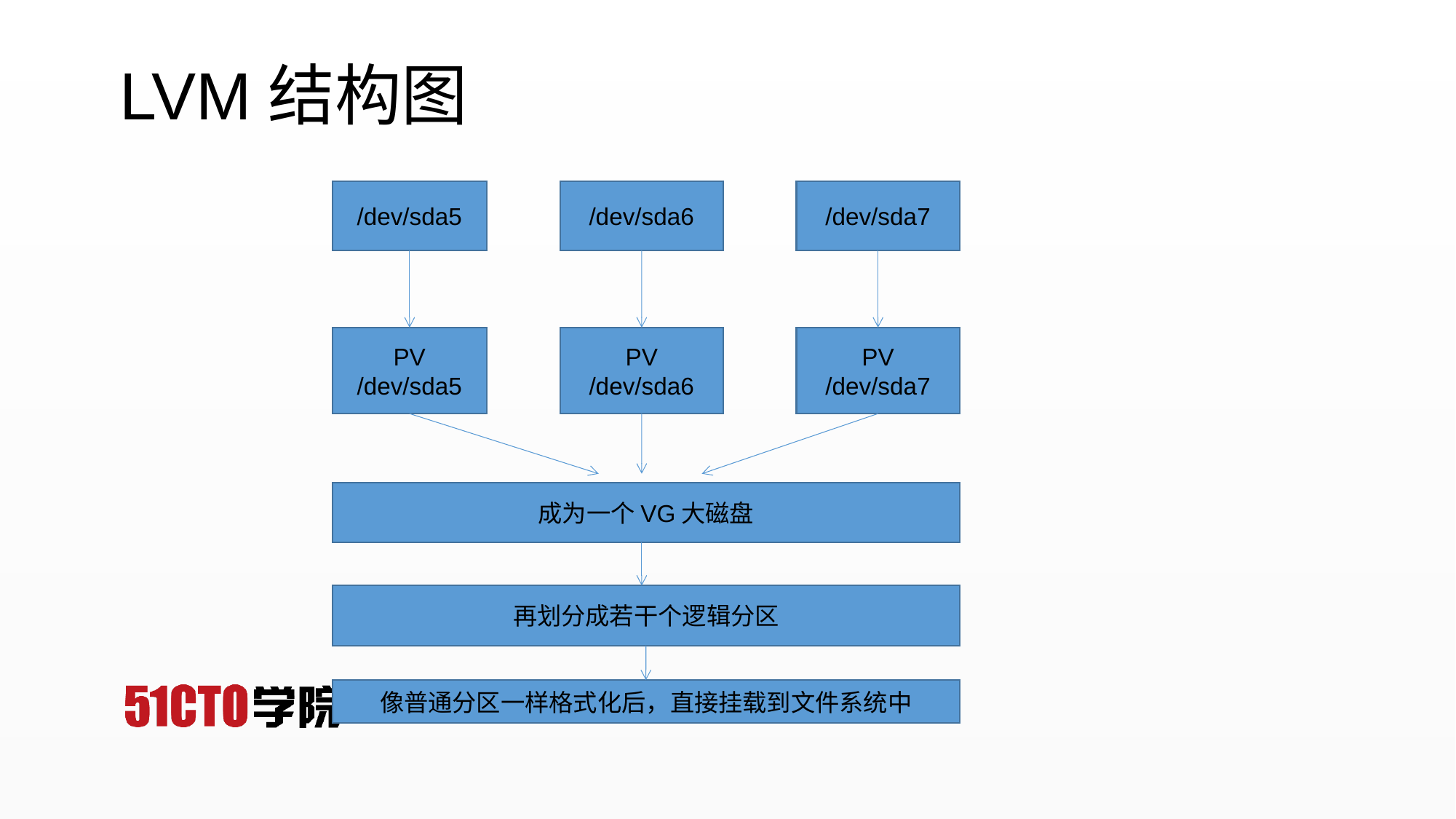

# LVM结构图
/dev/sda5
/dev/sda6
/dev/sda7
PV
/dev/sda5
PV
/dev/sda6
PV
/dev/sda7
成为一个VG大磁盘
再划分成若干个逻辑分区
像普通分区一样格式化后，直接挂载到文件系统中